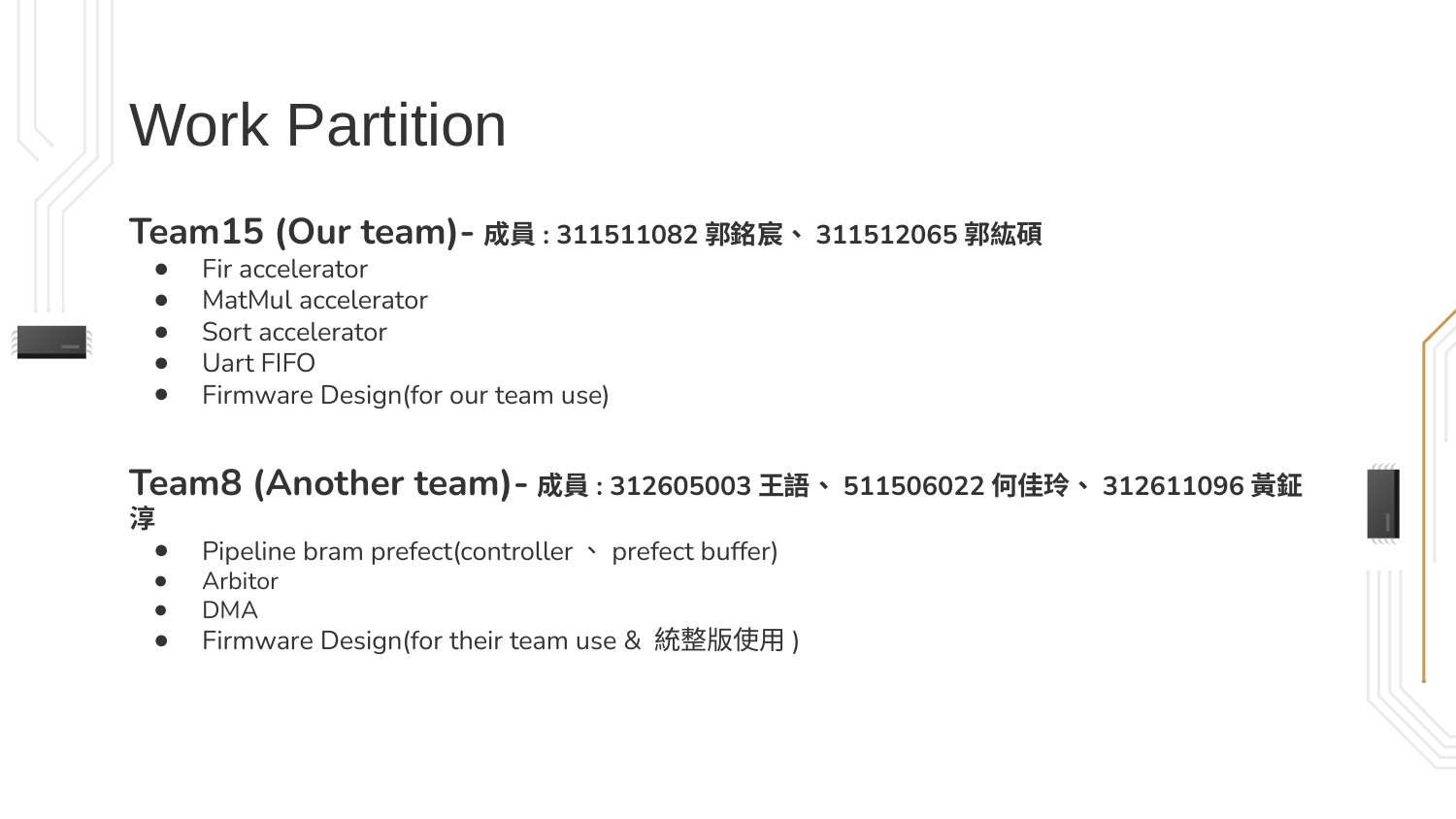

# Work Partition
Team15 (Our team)-成員: 311511082郭銘宸、311512065郭紘碩
Fir accelerator
MatMul accelerator
Sort accelerator
Uart FIFO
Firmware Design(for our team use)

Team8 (Another team)-成員: 312605003王語、511506022何佳玲、312611096黃鉦淳
Pipeline bram prefect(controller、prefect buffer)
Arbitor
DMA
Firmware Design(for their team use & 統整版使用)